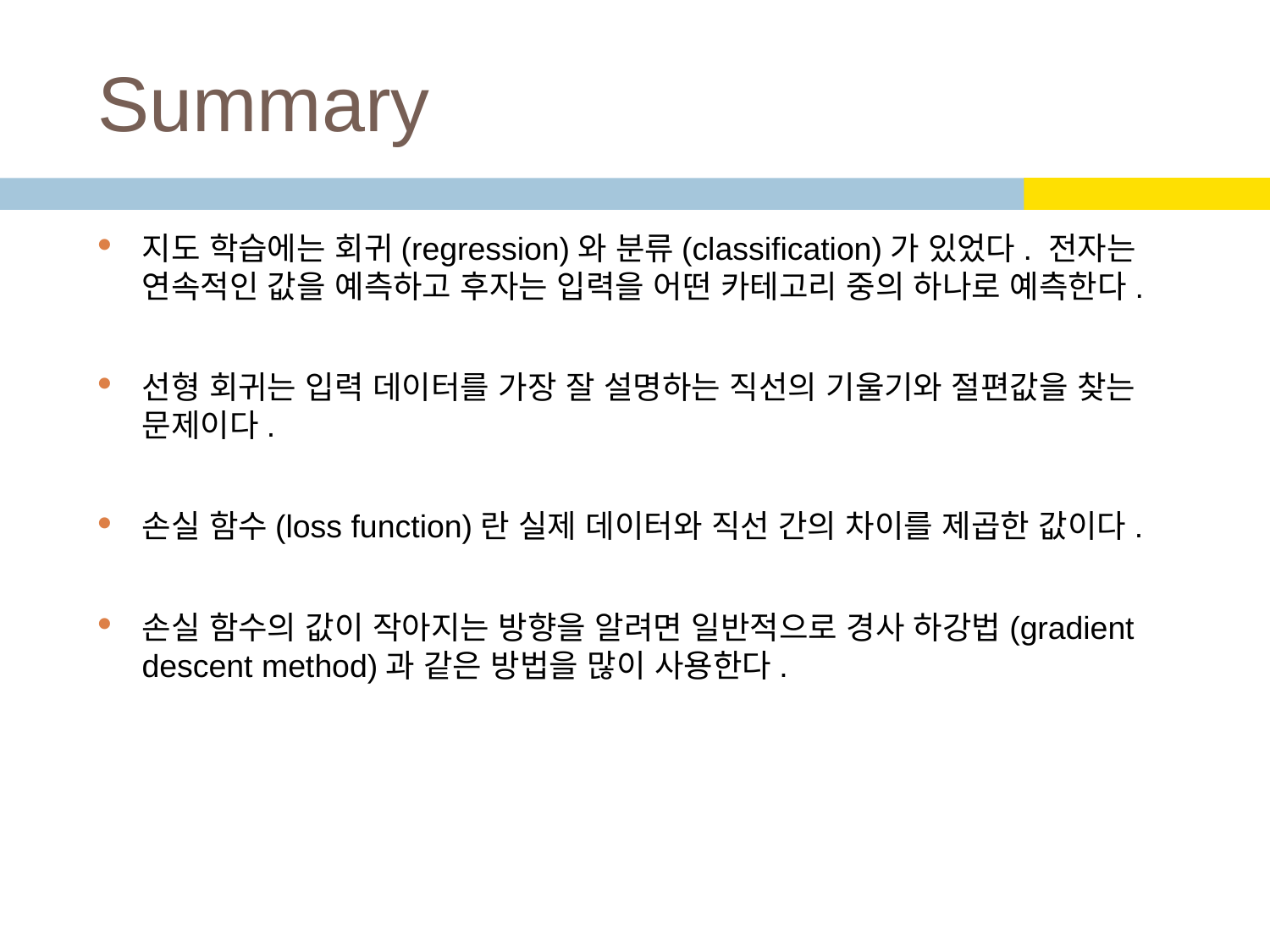

# Summary
지도 학습에는 회귀(regression)와 분류(classification)가 있었다. 전자는 연속적인 값을 예측하고 후자는 입력을 어떤 카테고리 중의 하나로 예측한다.

선형 회귀는 입력 데이터를 가장 잘 설명하는 직선의 기울기와 절편값을 찾는 문제이다.

손실 함수(loss function)란 실제 데이터와 직선 간의 차이를 제곱한 값이다.

손실 함수의 값이 작아지는 방향을 알려면 일반적으로 경사 하강법(gradient descent method)과 같은 방법을 많이 사용한다.